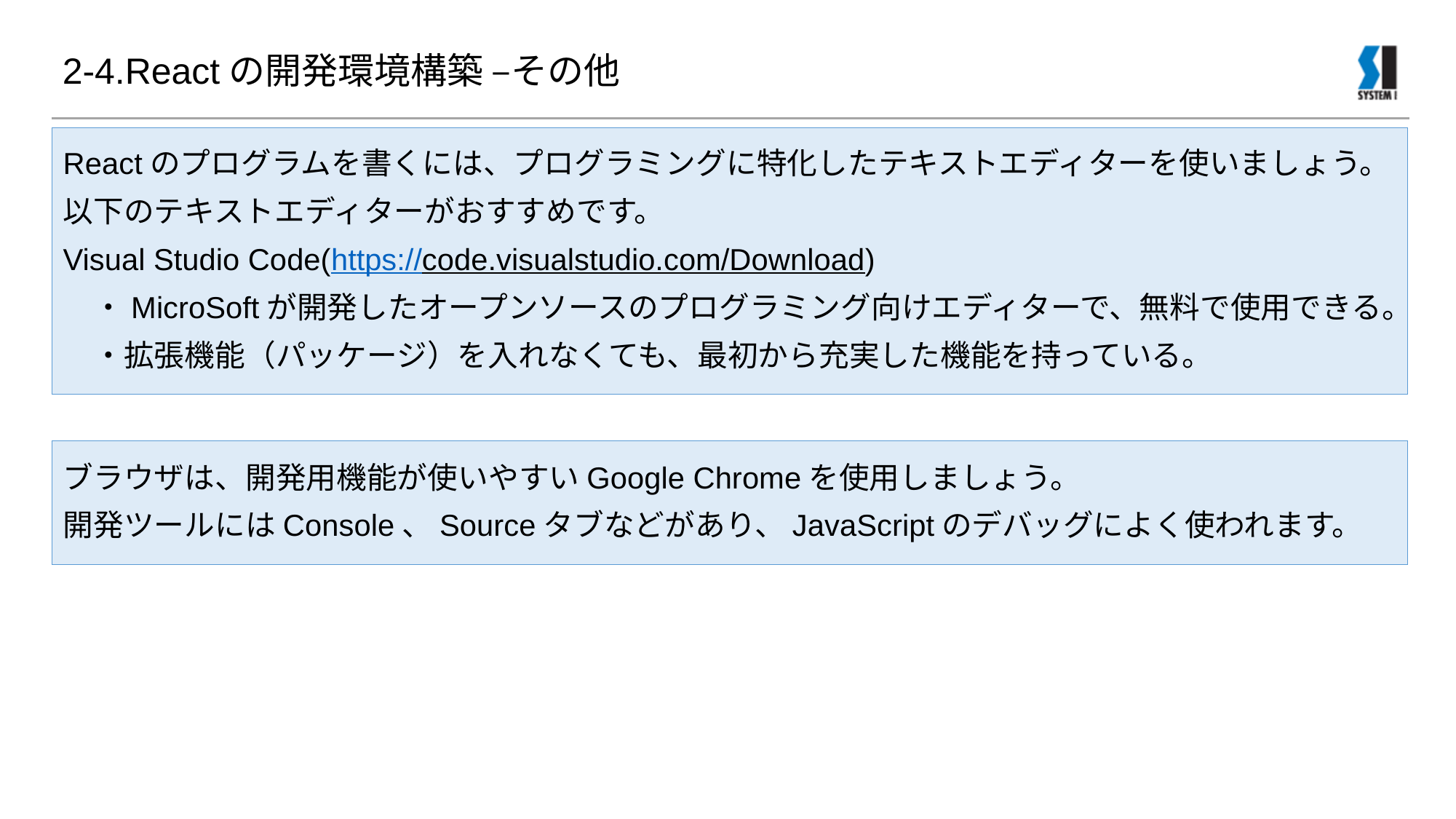

# 2-4.Reactの開発環境構築 –その他
Reactのプログラムを書くには、プログラミングに特化したテキストエディターを使いましょう。
以下のテキストエディターがおすすめです。
Visual Studio Code(https://code.visualstudio.com/Download)
　・MicroSoftが開発したオープンソースのプログラミング向けエディターで、無料で使用できる。
　・拡張機能（パッケージ）を入れなくても、最初から充実した機能を持っている。
ブラウザは、開発用機能が使いやすいGoogle Chromeを使用しましょう。
開発ツールにはConsole、Sourceタブなどがあり、JavaScriptのデバッグによく使われます。